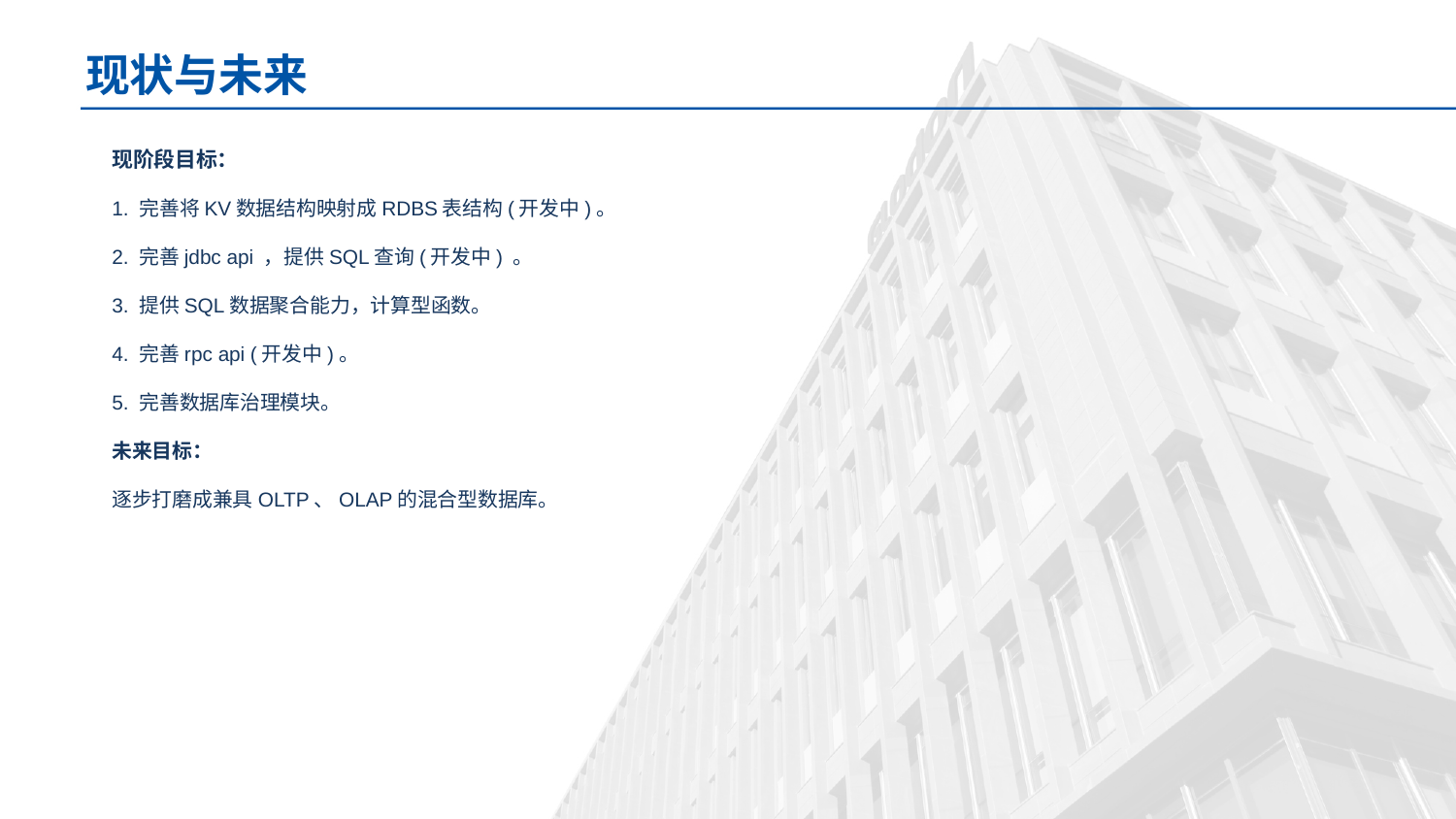

# 现状与未来
现阶段目标：

1. 完善将KV数据结构映射成RDBS表结构(开发中)。

2. 完善jdbc api ，提供SQL查询(开发中) 。

3. 提供SQL数据聚合能力，计算型函数。

4. 完善rpc api (开发中)。

5. 完善数据库治理模块。

未来目标：

逐步打磨成兼具OLTP、OLAP的混合型数据库。